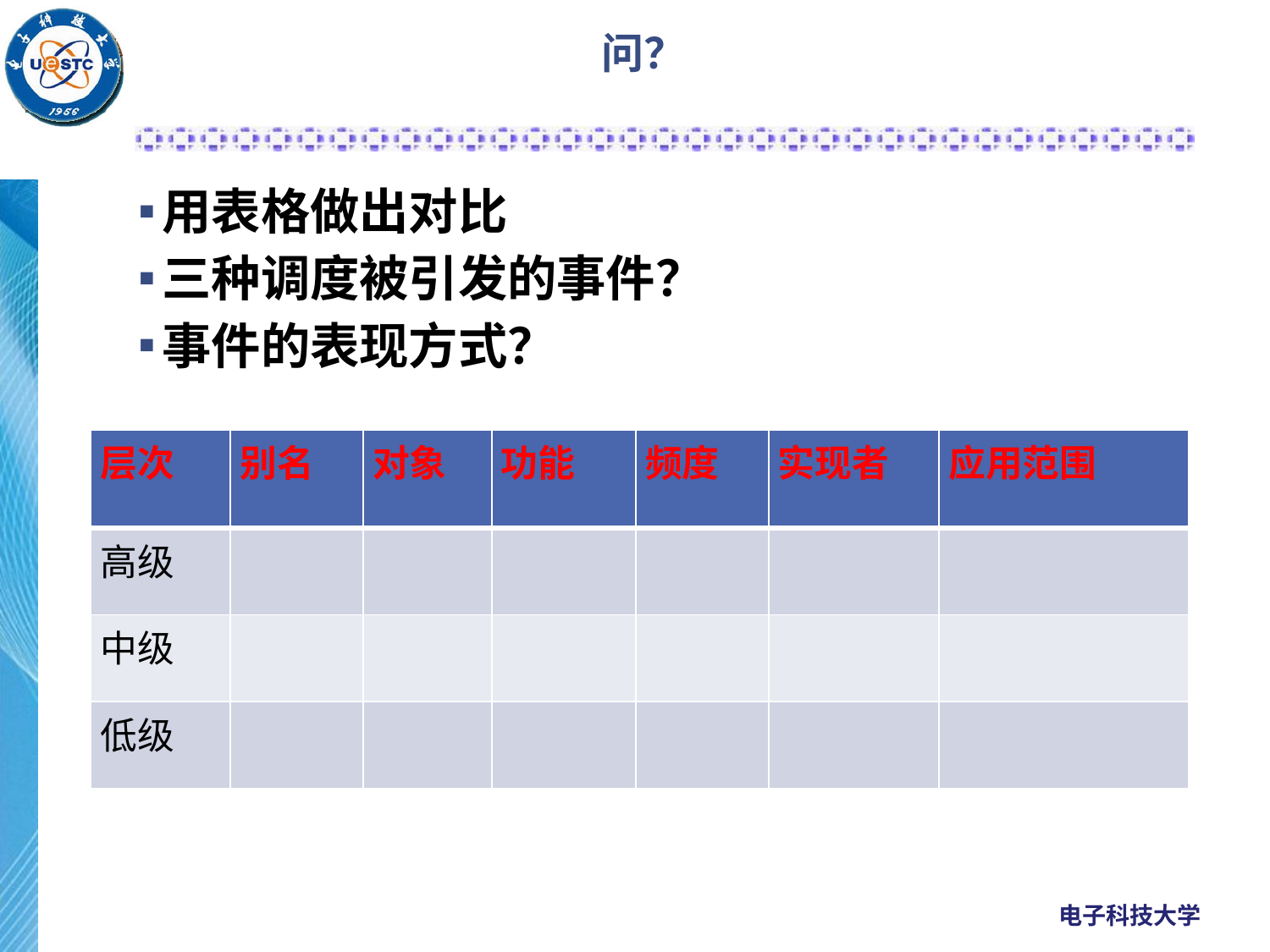

# 问？
用表格做出对比
三种调度被引发的事件？
事件的表现方式？
| 层次 | 别名 | 对象 | 功能 | 频度 | 实现者 | 应用范围 |
| --- | --- | --- | --- | --- | --- | --- |
| 高级 |  |  |  |  |  |  |
| 中级 |  |  |  |  |  |  |
| 低级 |  |  |  |  |  |  |